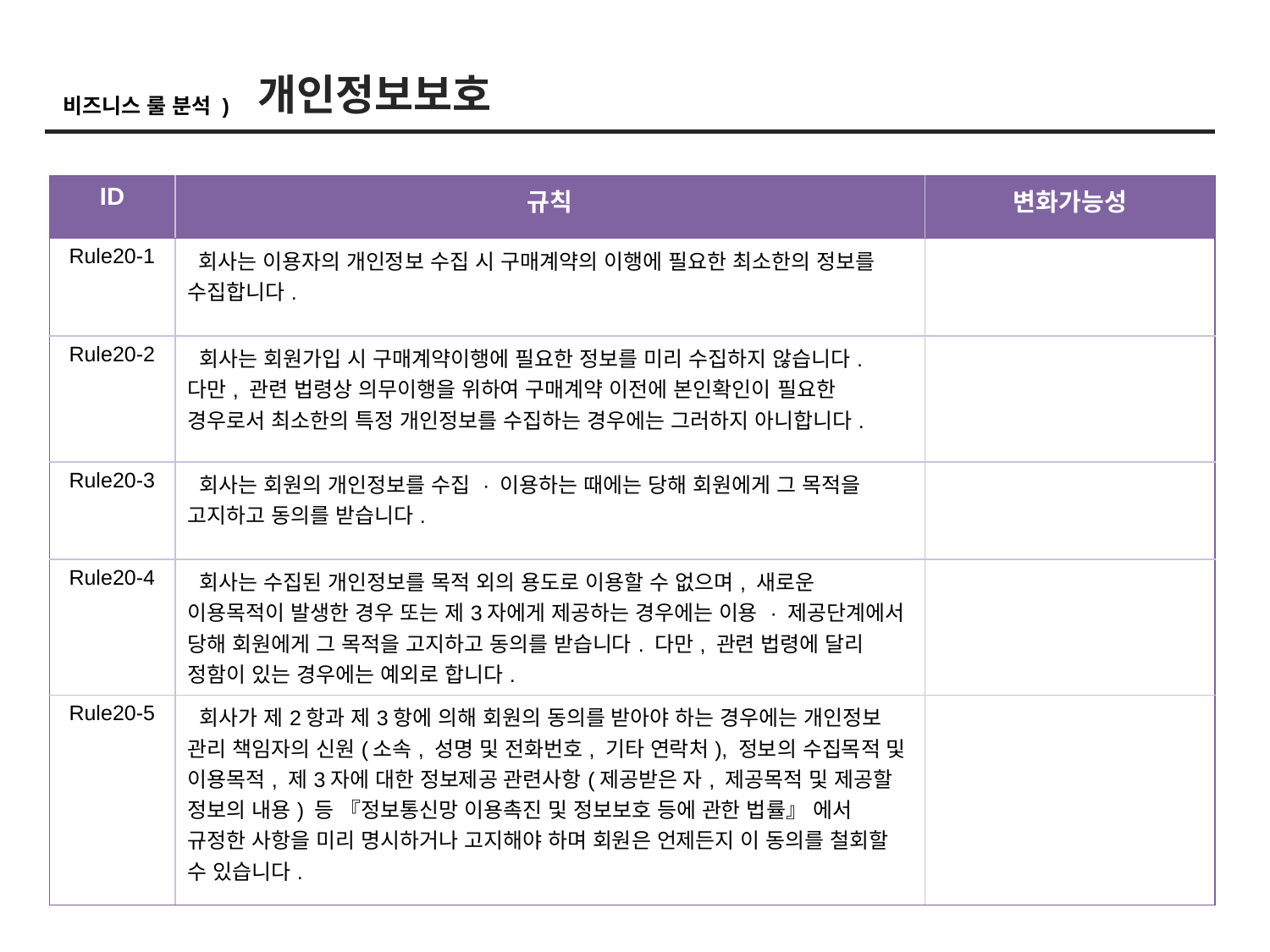

개인정보보호
비즈니스 룰 분석 )
| ID | 규칙 | 변화가능성 |
| --- | --- | --- |
| Rule20-1 | 회사는 이용자의 개인정보 수집 시 구매계약의 이행에 필요한 최소한의 정보를 수집합니다. |  |
| Rule20-2 | 회사는 회원가입 시 구매계약이행에 필요한 정보를 미리 수집하지 않습니다. 다만, 관련 법령상 의무이행을 위하여 구매계약 이전에 본인확인이 필요한 경우로서 최소한의 특정 개인정보를 수집하는 경우에는 그러하지 아니합니다. |  |
| Rule20-3 | 회사는 회원의 개인정보를 수집 · 이용하는 때에는 당해 회원에게 그 목적을 고지하고 동의를 받습니다. |  |
| Rule20-4 | 회사는 수집된 개인정보를 목적 외의 용도로 이용할 수 없으며, 새로운 이용목적이 발생한 경우 또는 제3자에게 제공하는 경우에는 이용 · 제공단계에서 당해 회원에게 그 목적을 고지하고 동의를 받습니다. 다만, 관련 법령에 달리 정함이 있는 경우에는 예외로 합니다. |  |
| Rule20-5 | 회사가 제2항과 제3항에 의해 회원의 동의를 받아야 하는 경우에는 개인정보 관리 책임자의 신원(소속, 성명 및 전화번호, 기타 연락처), 정보의 수집목적 및 이용목적, 제3자에 대한 정보제공 관련사항(제공받은 자, 제공목적 및 제공할 정보의 내용) 등 『정보통신망 이용촉진 및 정보보호 등에 관한 법률』 에서 규정한 사항을 미리 명시하거나 고지해야 하며 회원은 언제든지 이 동의를 철회할 수 있습니다. |  |